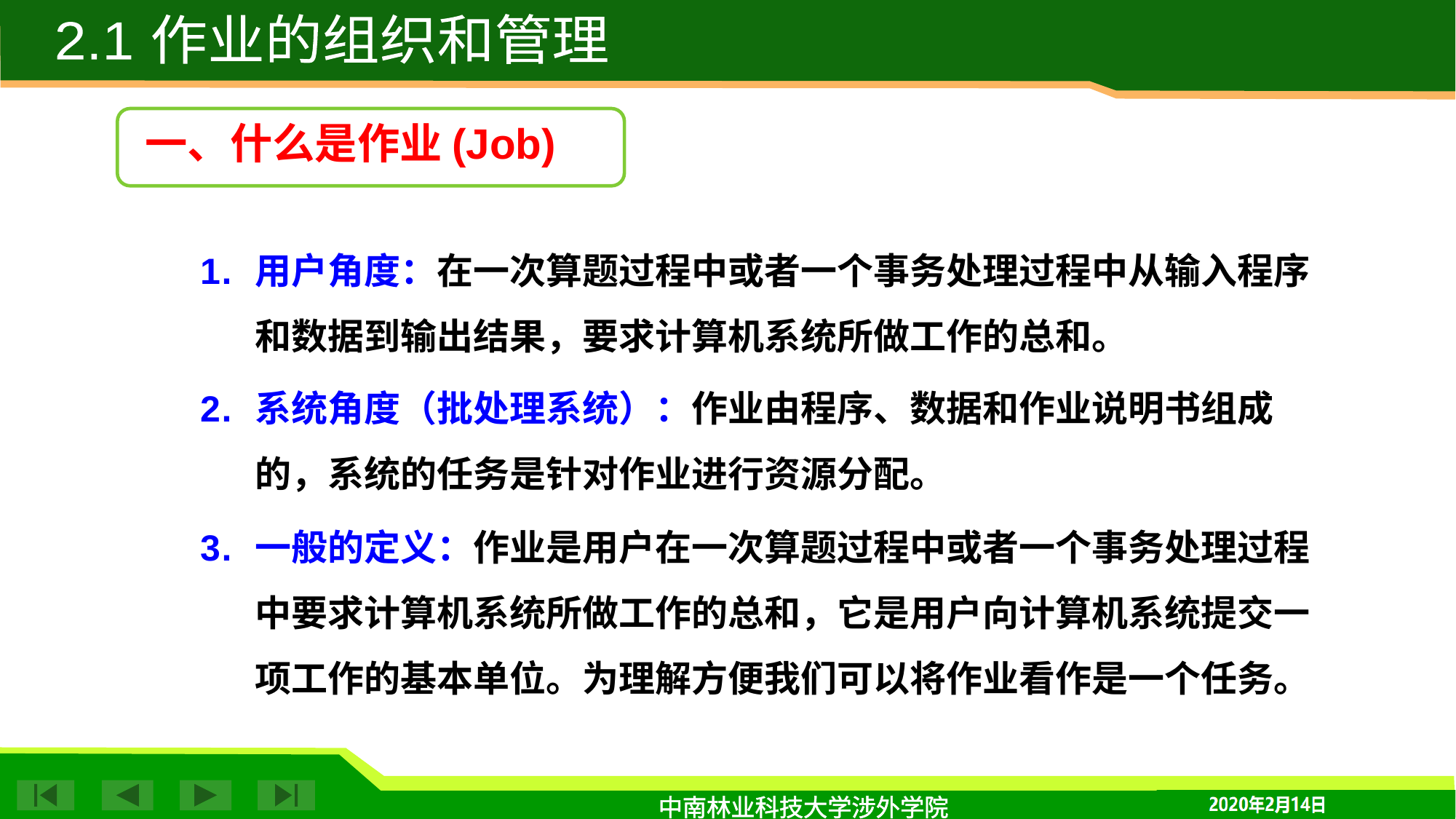

2.1 作业的组织和管理

一、什么是作业(Job)
用户角度：在一次算题过程中或者一个事务处理过程中从输入程序和数据到输出结果，要求计算机系统所做工作的总和。
系统角度（批处理系统）：作业由程序、数据和作业说明书组成的，系统的任务是针对作业进行资源分配。
一般的定义：作业是用户在一次算题过程中或者一个事务处理过程中要求计算机系统所做工作的总和，它是用户向计算机系统提交一项工作的基本单位。为理解方便我们可以将作业看作是一个任务。